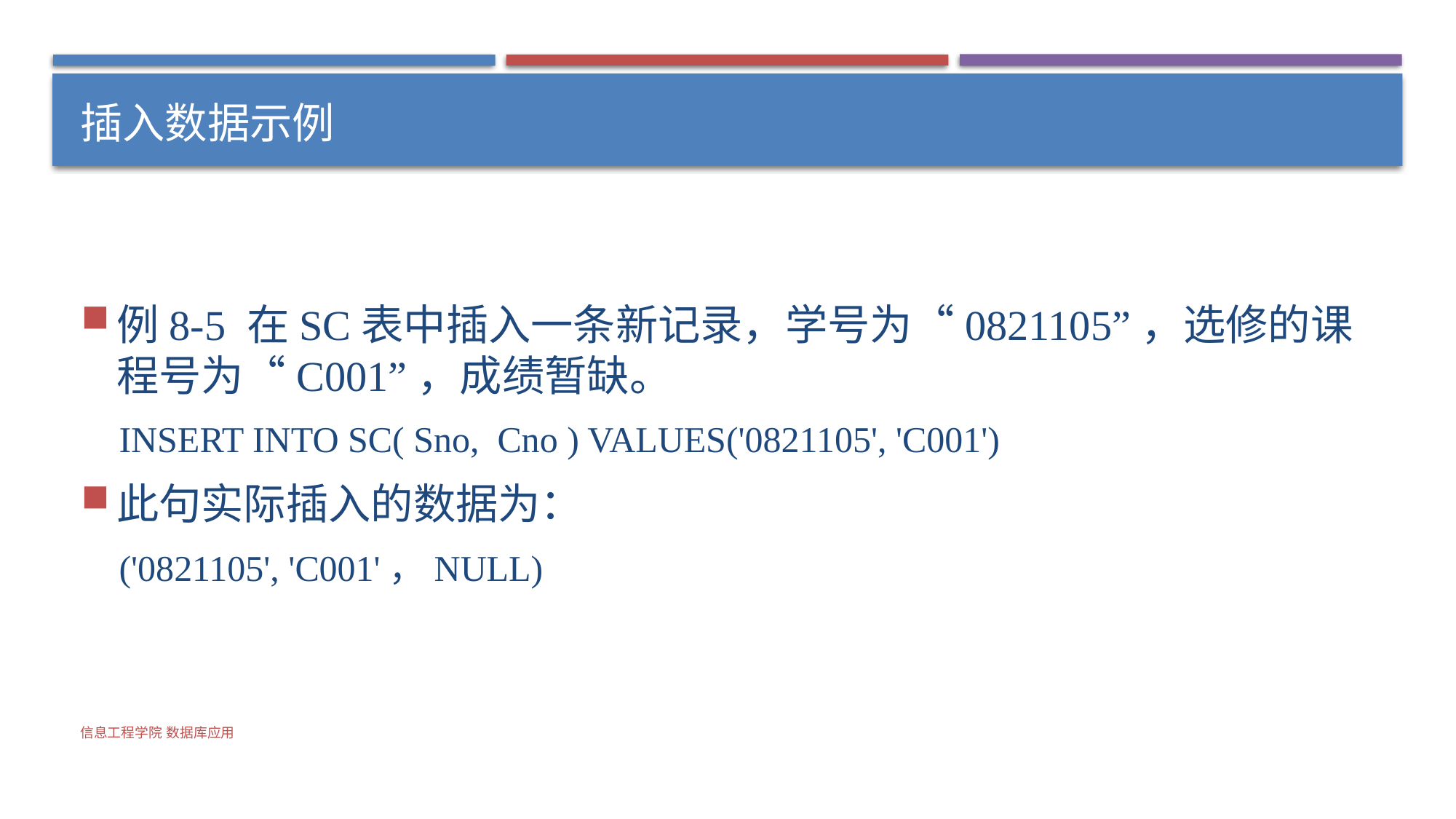

# 插入数据示例
例8-5 在SC表中插入一条新记录，学号为“0821105”，选修的课程号为“C001”，成绩暂缺。
INSERT INTO SC( Sno,  Cno ) VALUES('0821105', 'C001')
此句实际插入的数据为：
('0821105', 'C001'，NULL)
信息工程学院 数据库应用
10